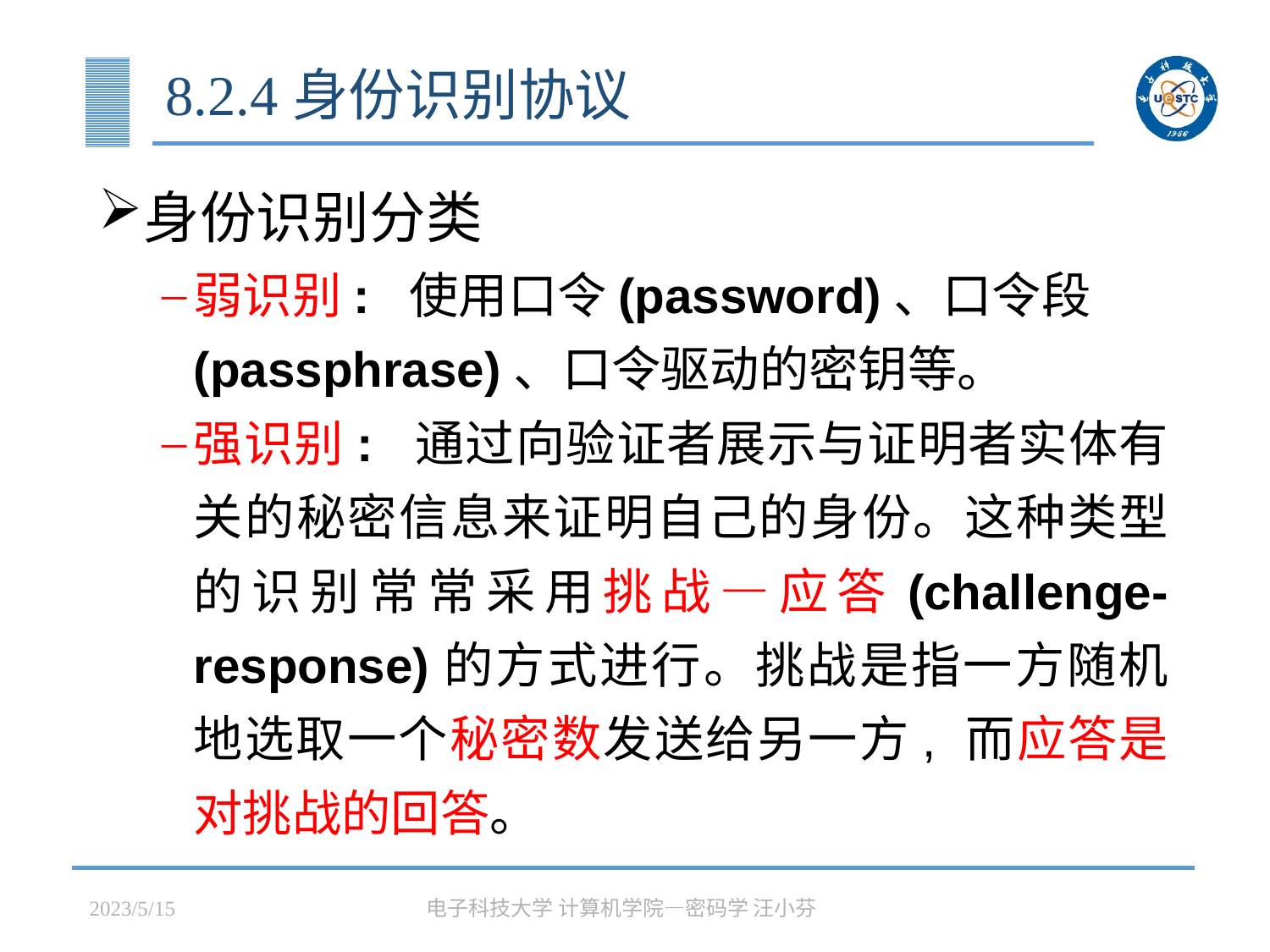

# 8.2.4身份识别协议
身份识别分类
弱识别:  使用口令(password)、口令段(passphrase)、口令驱动的密钥等。
强识别:  通过向验证者展示与证明者实体有关的秘密信息来证明自己的身份。这种类型的识别常常采用挑战—应答(challenge-response)的方式进行。挑战是指一方随机地选取一个秘密数发送给另一方, 而应答是对挑战的回答。

2023/5/15
电子科技大学 计算机学院—密码学 汪小芬